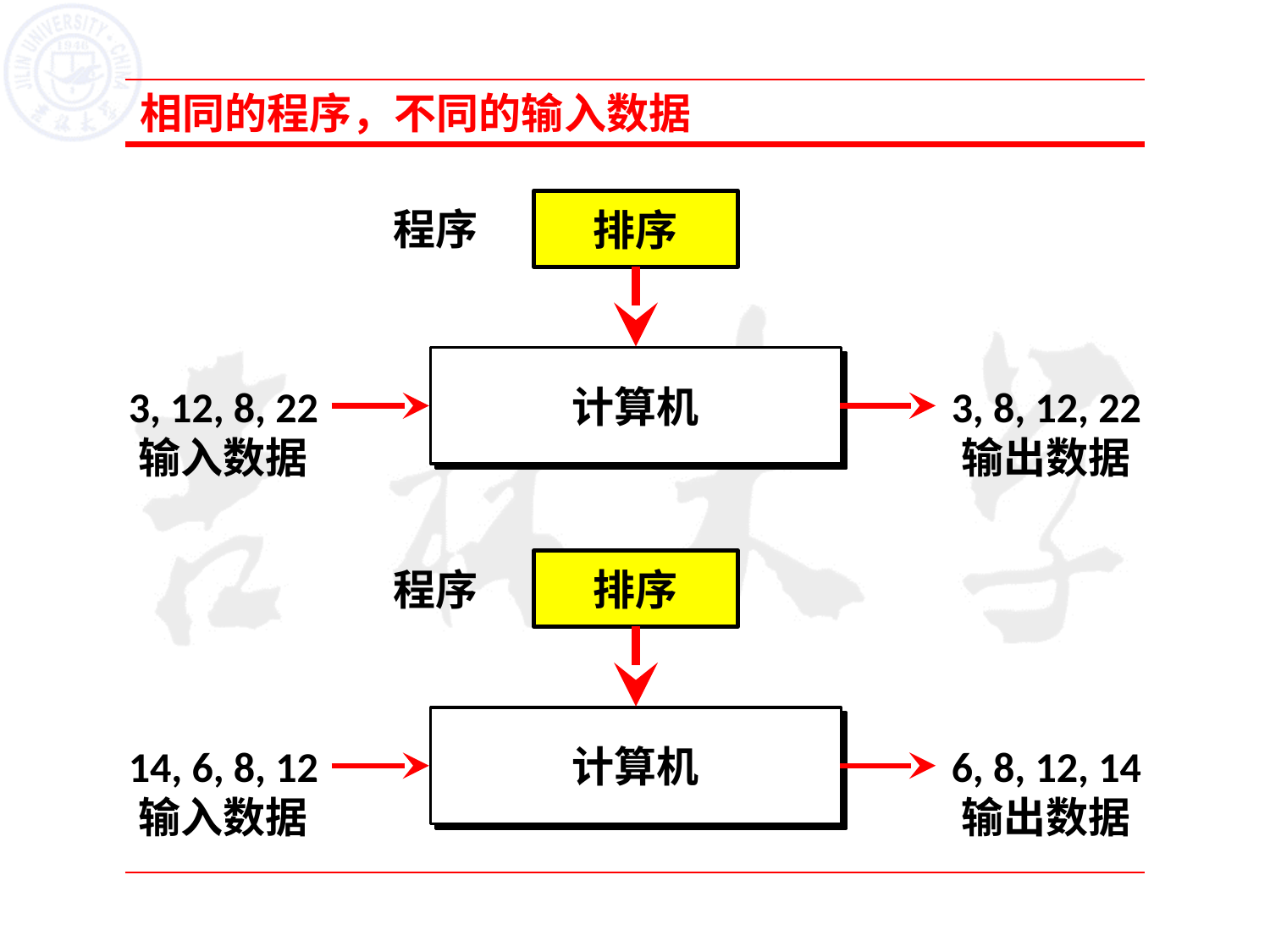

相同的程序，不同的输入数据
排序

3, 12, 8, 22
输入数据

3, 8, 12, 22
输出数据
计算机

程序
排序

14, 6, 8, 12
输入数据

6, 8, 12, 14
输出数据
计算机

程序